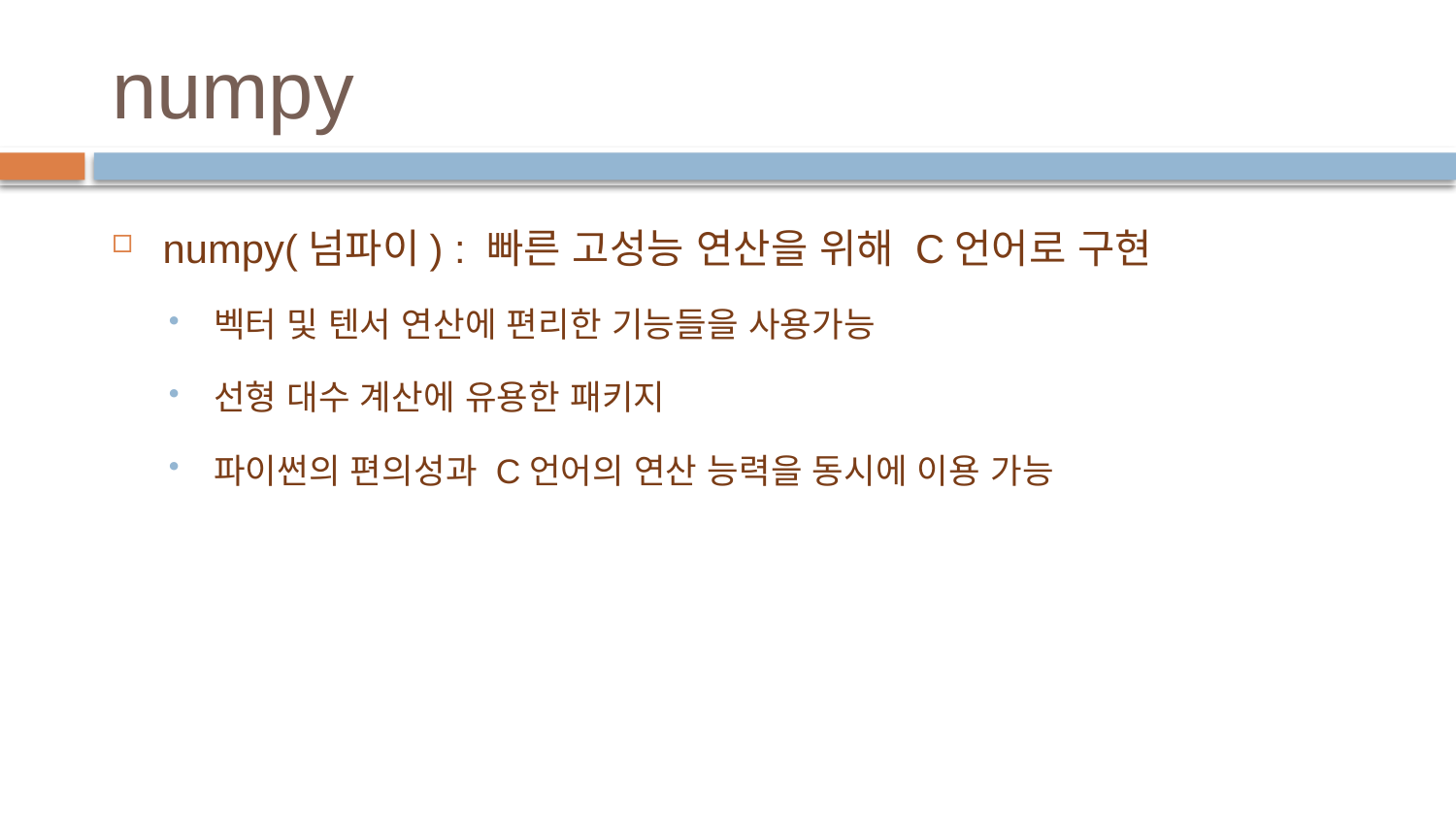

# numpy
numpy(넘파이) : 빠른 고성능 연산을 위해 C언어로 구현
벡터 및 텐서 연산에 편리한 기능들을 사용가능
선형 대수 계산에 유용한 패키지
파이썬의 편의성과 C언어의 연산 능력을 동시에 이용 가능